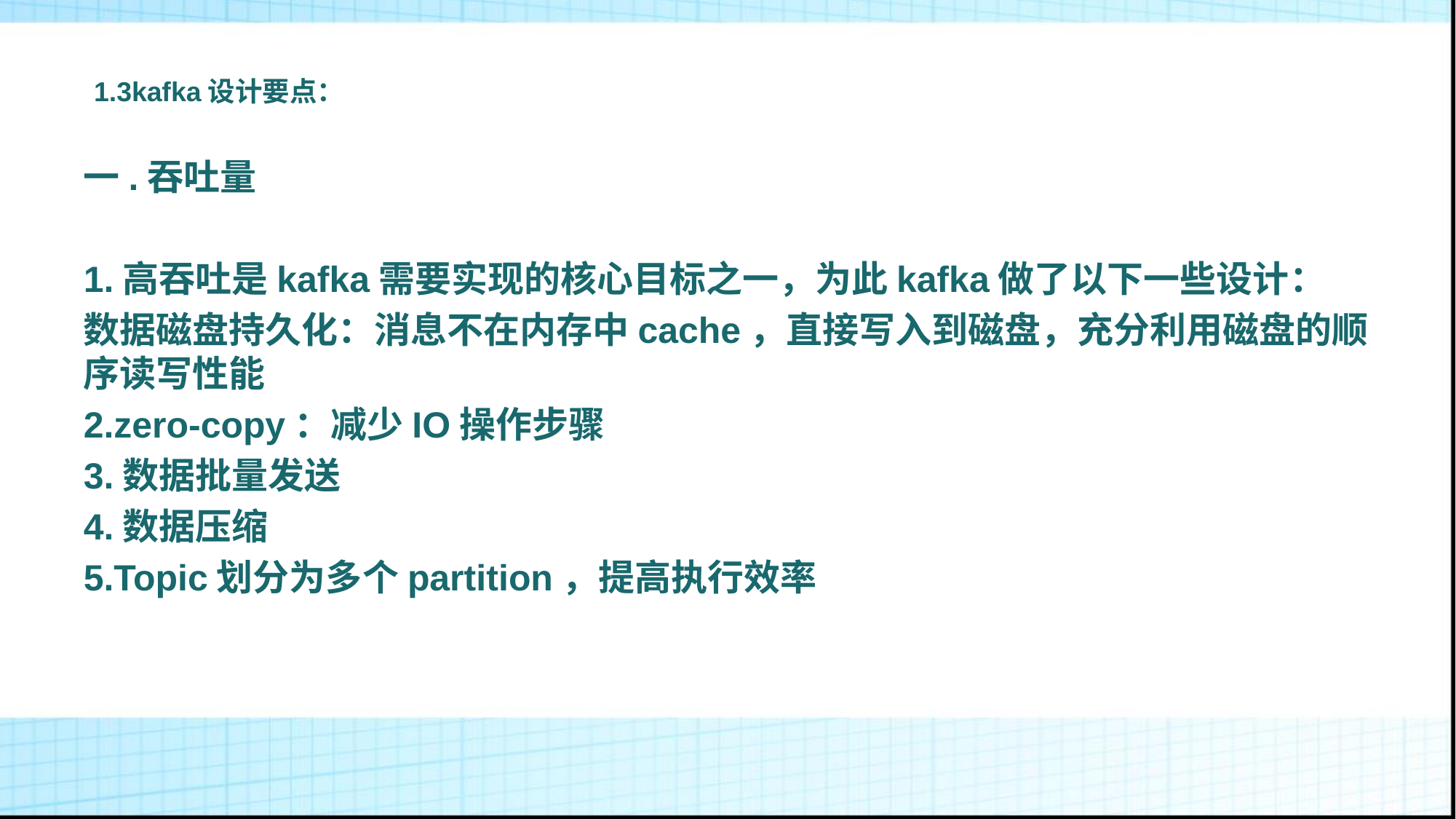

# 1.3kafka设计要点：
一.吞吐量

1.高吞吐是kafka需要实现的核心目标之一，为此kafka做了以下一些设计：
数据磁盘持久化：消息不在内存中cache，直接写入到磁盘，充分利用磁盘的顺序读写性能
2.zero-copy：减少IO操作步骤
3.数据批量发送
4.数据压缩
5.Topic划分为多个partition，提高执行效率